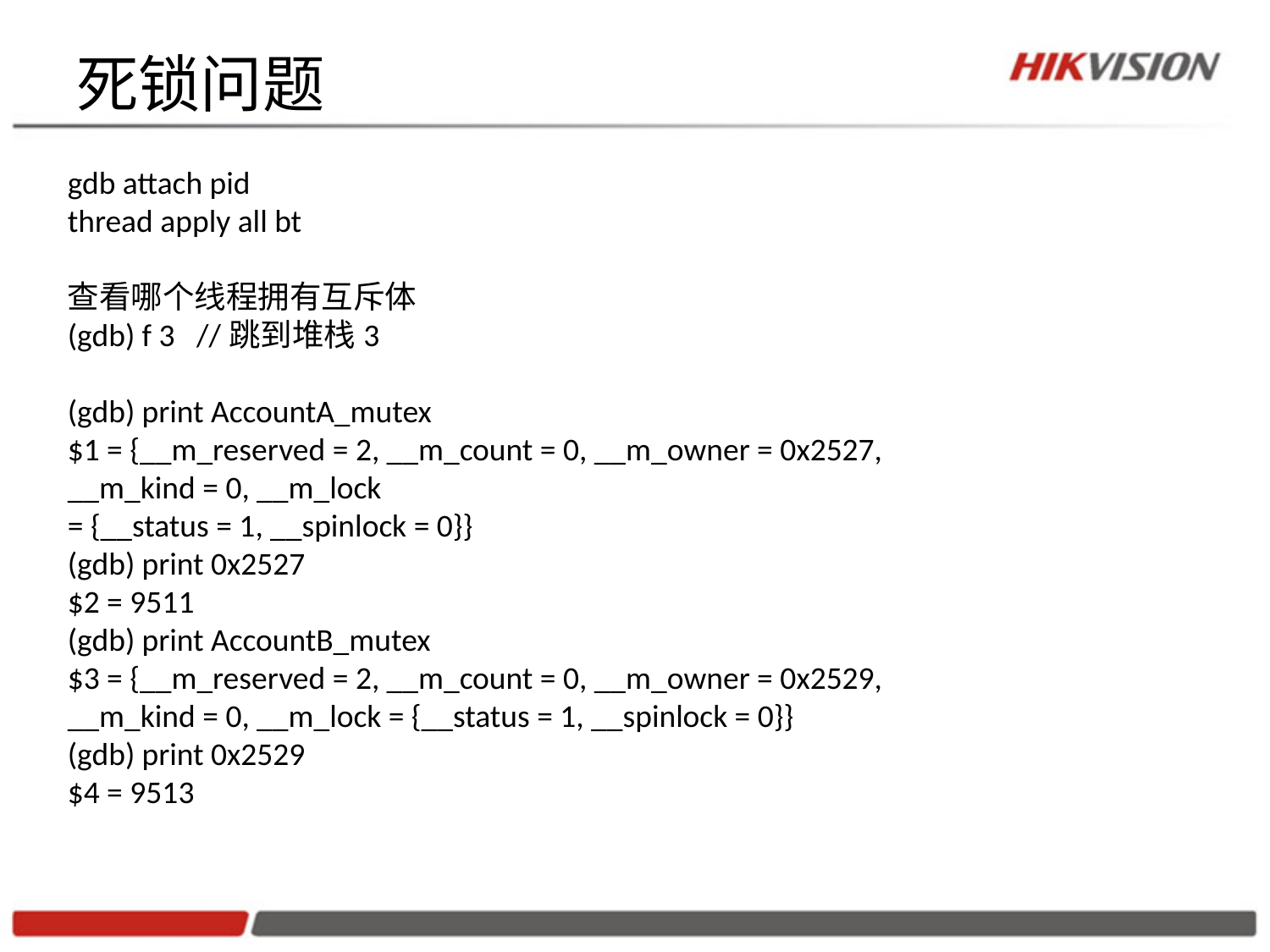

# 死锁问题
gdb attach pid
thread apply all bt

查看哪个线程拥有互斥体
(gdb) f 3   //跳到堆栈3

(gdb) print AccountA_mutex
$1 = {__m_reserved = 2, __m_count = 0, __m_owner = 0x2527,
__m_kind = 0, __m_lock
= {__status = 1, __spinlock = 0}}
(gdb) print 0x2527
$2 = 9511
(gdb) print AccountB_mutex
$3 = {__m_reserved = 2, __m_count = 0, __m_owner = 0x2529,
__m_kind = 0, __m_lock = {__status = 1, __spinlock = 0}}
(gdb) print 0x2529
$4 = 9513